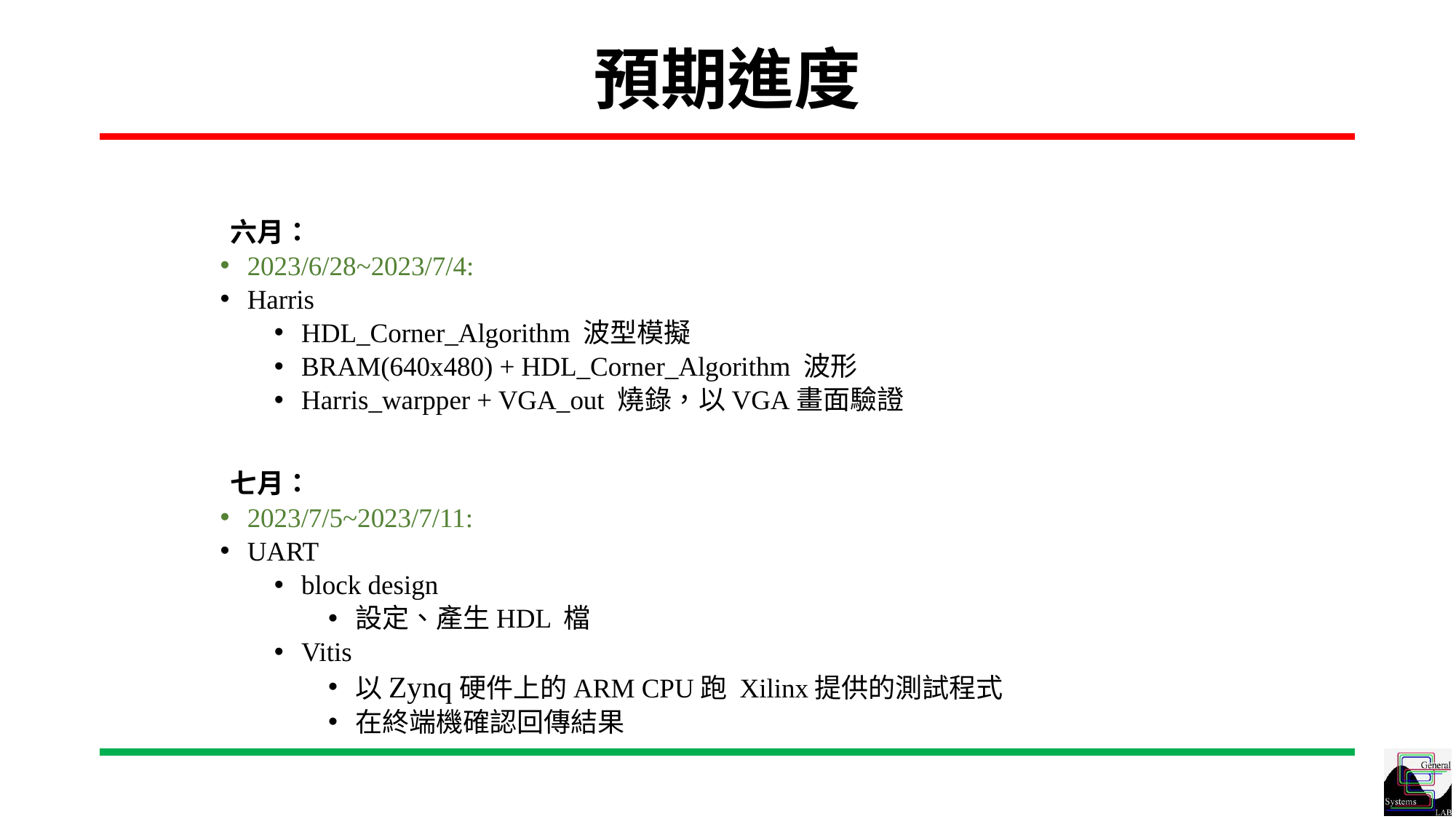

# 預期進度

六月：
2023/6/28~2023/7/4:
Harris
HDL_Corner_Algorithm 波型模擬
BRAM(640x480) + HDL_Corner_Algorithm 波形
Harris_warpper + VGA_out 燒錄，以VGA畫面驗證

七月：
2023/7/5~2023/7/11:
UART
block design
設定、產生HDL 檔
Vitis
以Zynq硬件上的ARM CPU跑 Xilinx提供的測試程式
在終端機確認回傳結果